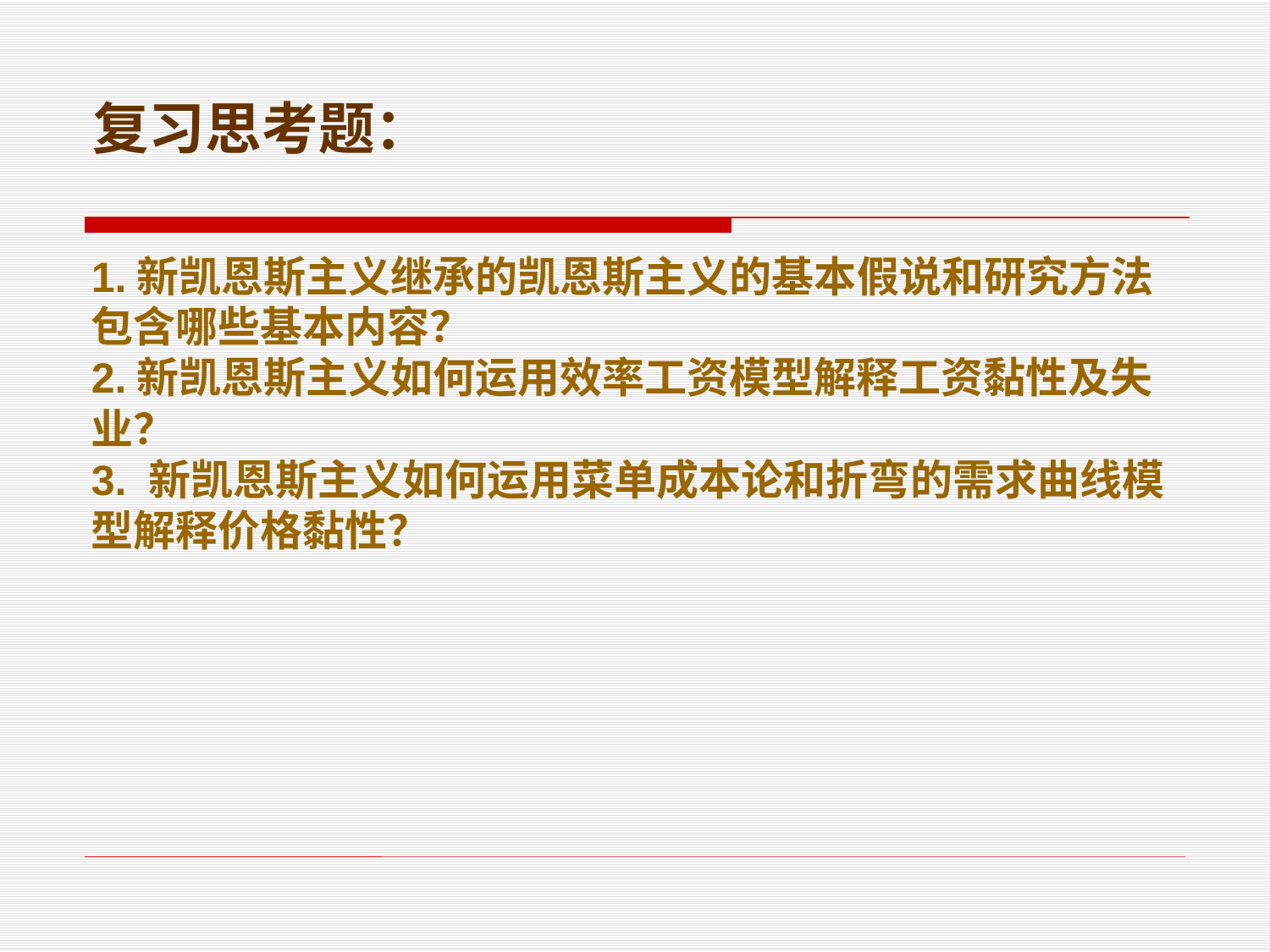

复习思考题：
1.新凯恩斯主义继承的凯恩斯主义的基本假说和研究方法包含哪些基本内容？
2.新凯恩斯主义如何运用效率工资模型解释工资黏性及失业？
3. 新凯恩斯主义如何运用菜单成本论和折弯的需求曲线模型解释价格黏性？